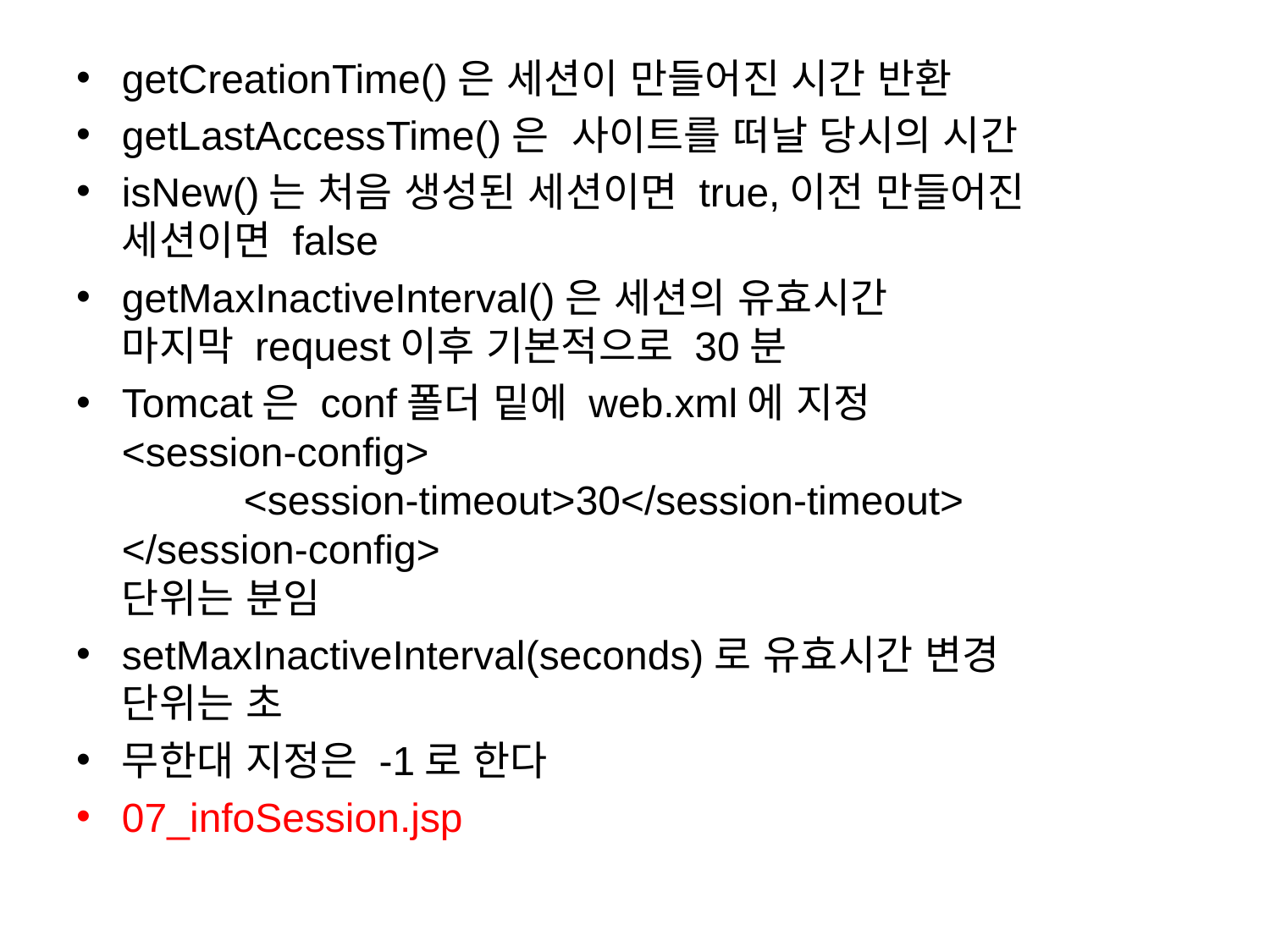

getCreationTime()은 세션이 만들어진 시간 반환
getLastAccessTime()은  사이트를 떠날 당시의 시간
isNew()는 처음 생성된 세션이면 true,이전 만들어진
세션이면 false
getMaxInactiveInterval()은 세션의 유효시간
마지막 request이후 기본적으로 30분
Tomcat은 conf폴더 밑에 web.xml에 지정
<session-config>
	<session-timeout>30</session-timeout>
</session-config>
단위는 분임
setMaxInactiveInterval(seconds)로 유효시간 변경
단위는 초
무한대 지정은 -1로 한다
07_infoSession.jsp